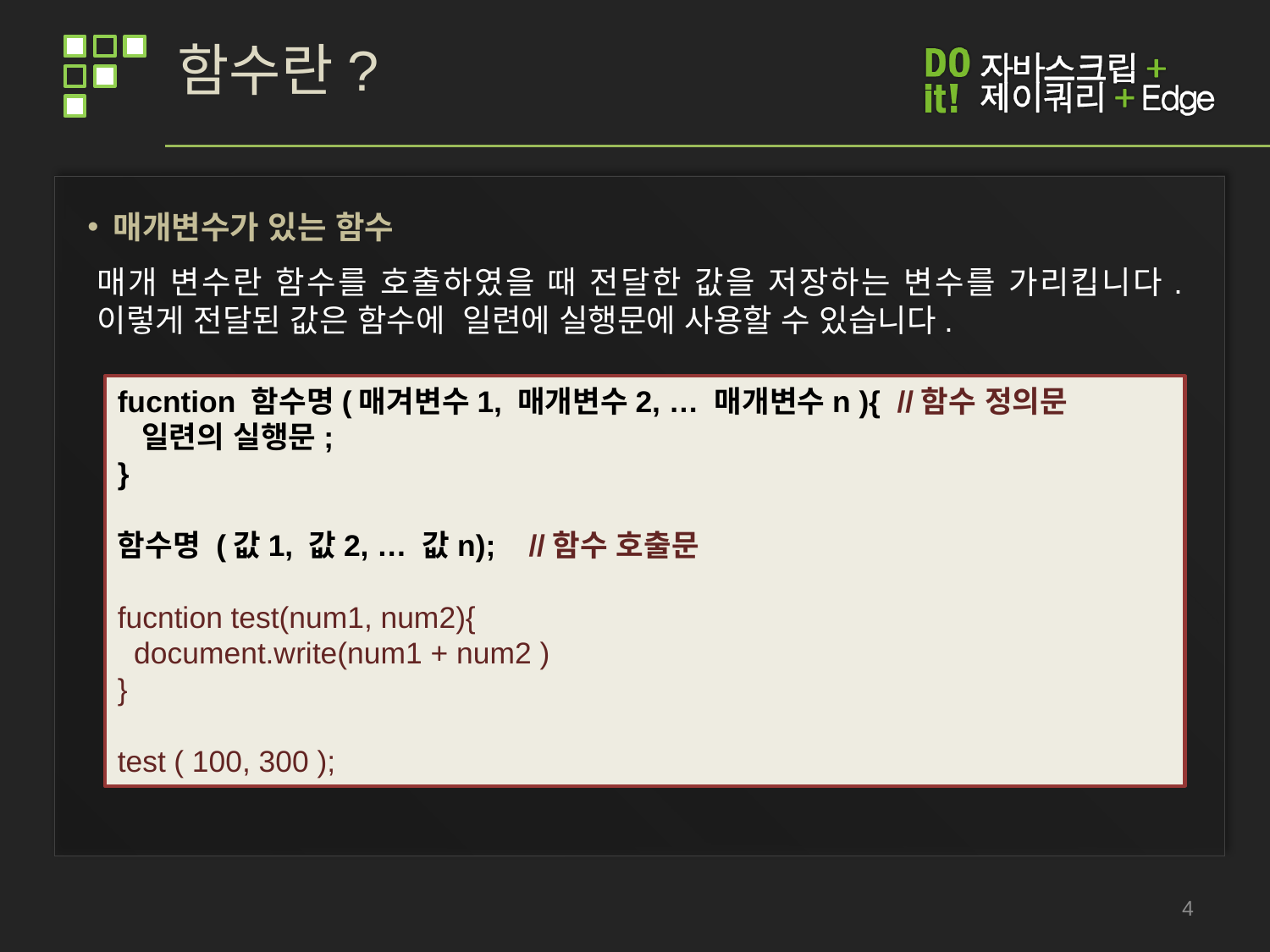

# 함수란?
 매개변수가 있는 함수
매개 변수란 함수를 호출하였을 때 전달한 값을 저장하는 변수를 가리킵니다. 이렇게 전달된 값은 함수에  일련에 실행문에 사용할 수 있습니다.
fucntion 함수명(매겨변수1, 매개변수2, … 매개변수n ){  //함수 정의문
  일련의 실행문;
}

함수명 (값1, 값2, … 값n);    //함수 호출문

fucntion test(num1, num2){
  document.write(num1 + num2 )
}

test ( 100, 300 );

4